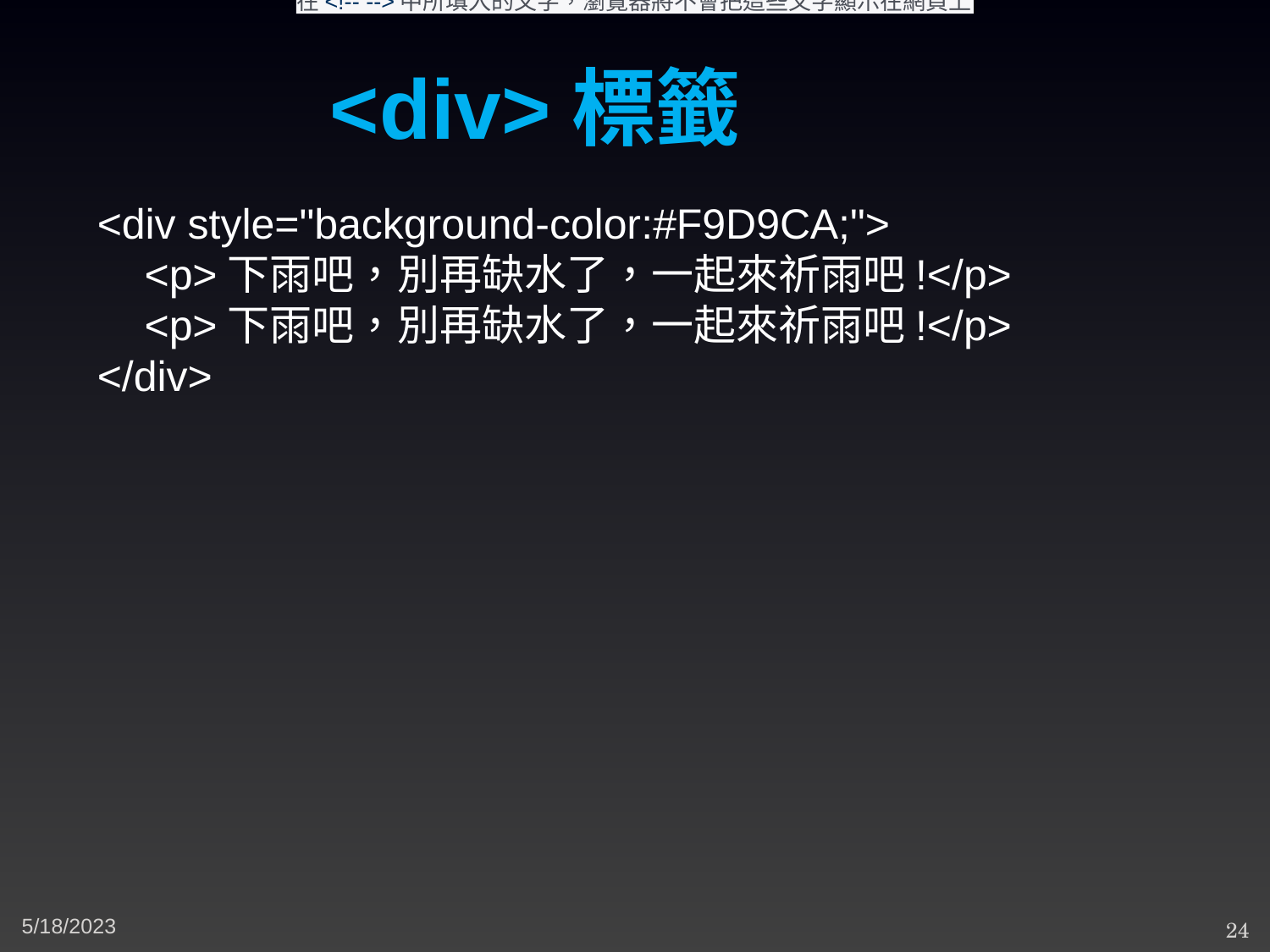

在<!-- -->中所填入的文字，瀏覽器將不會把這些文字顯示在網頁上
<div>標籤
<div style="background-color:#F9D9CA;">
    <p>下雨吧，別再缺水了，一起來祈雨吧!</p>
    <p>下雨吧，別再缺水了，一起來祈雨吧!</p>
</div>
5/18/2023
24